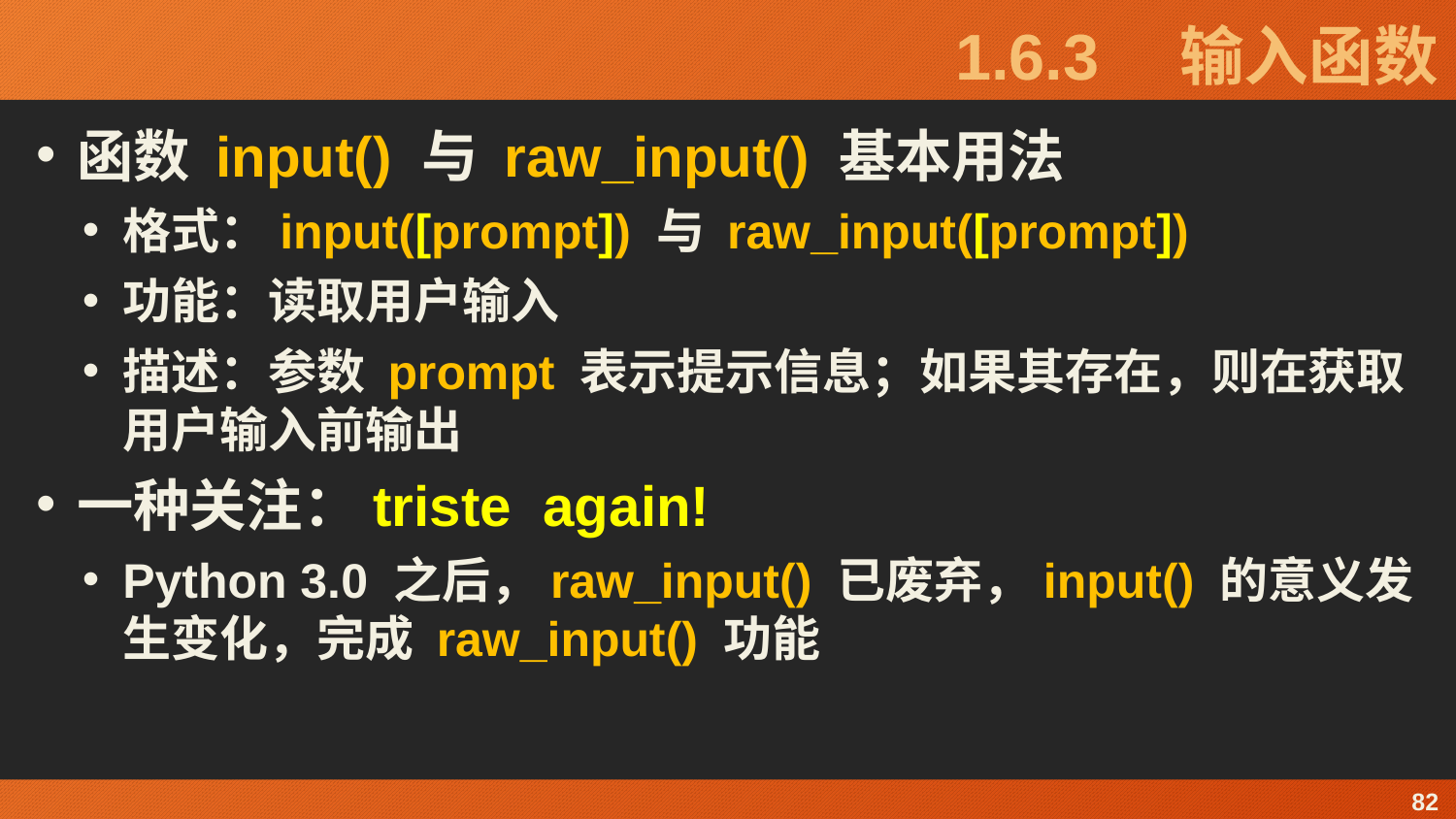

# 1.6.3　输入函数
函数 input() 与 raw_input() 基本用法
格式：input([prompt]) 与 raw_input([prompt])
功能：读取用户输入
描述：参数 prompt 表示提示信息；如果其存在，则在获取用户输入前输出
一种关注：triste  again!
Python 3.0 之后，raw_input() 已废弃，input() 的意义发生变化，完成 raw_input() 功能
82